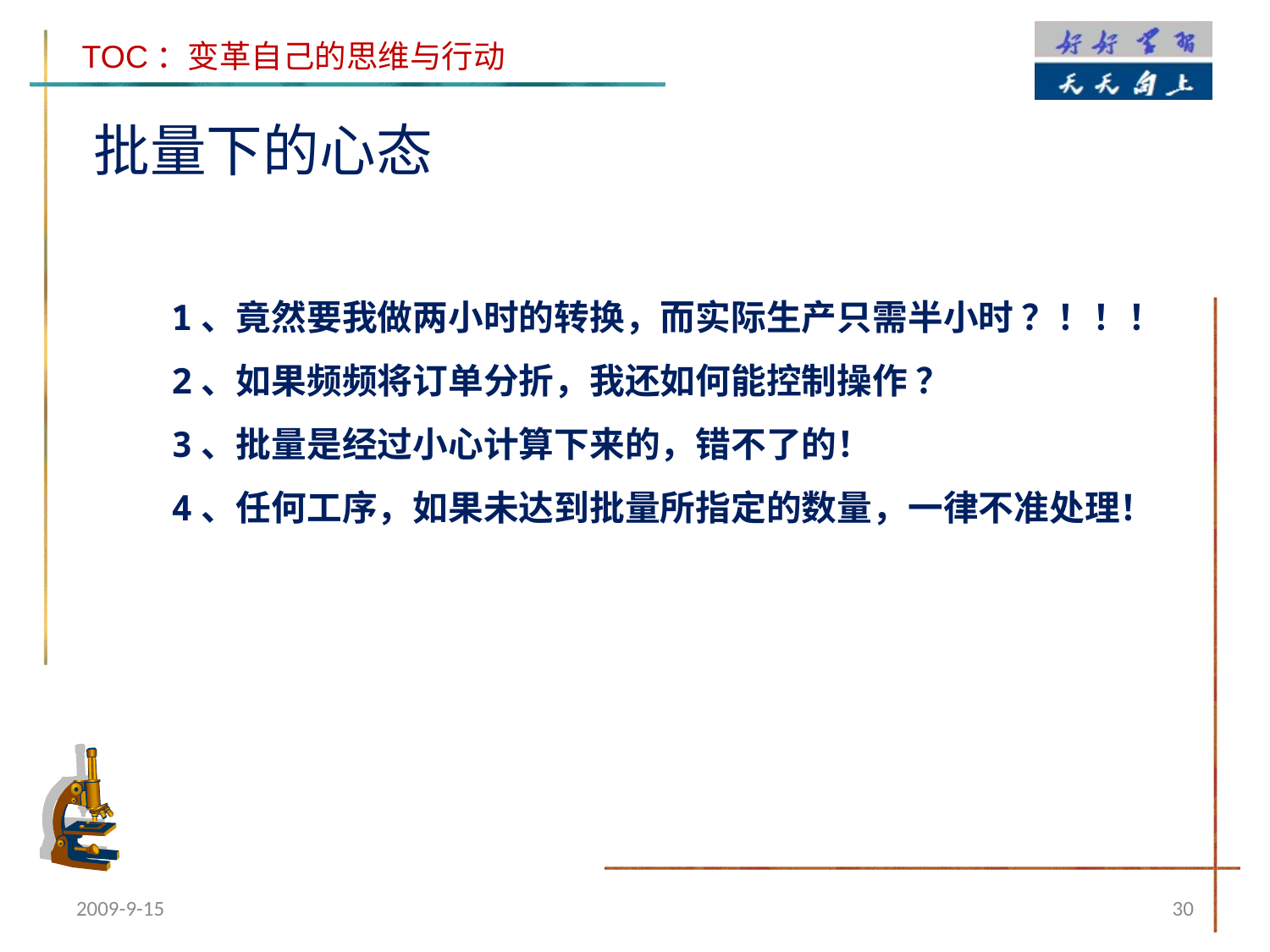

批量下的心态
1、竟然要我做两小时的转换，而实际生产只需半小时 ？！！！
2、如果频频将订单分折，我还如何能控制操作 ？
3、批量是经过小心计算下来的，错不了的！
4、任何工序，如果未达到批量所指定的数量，一律不准处理！
2009-9-15
30